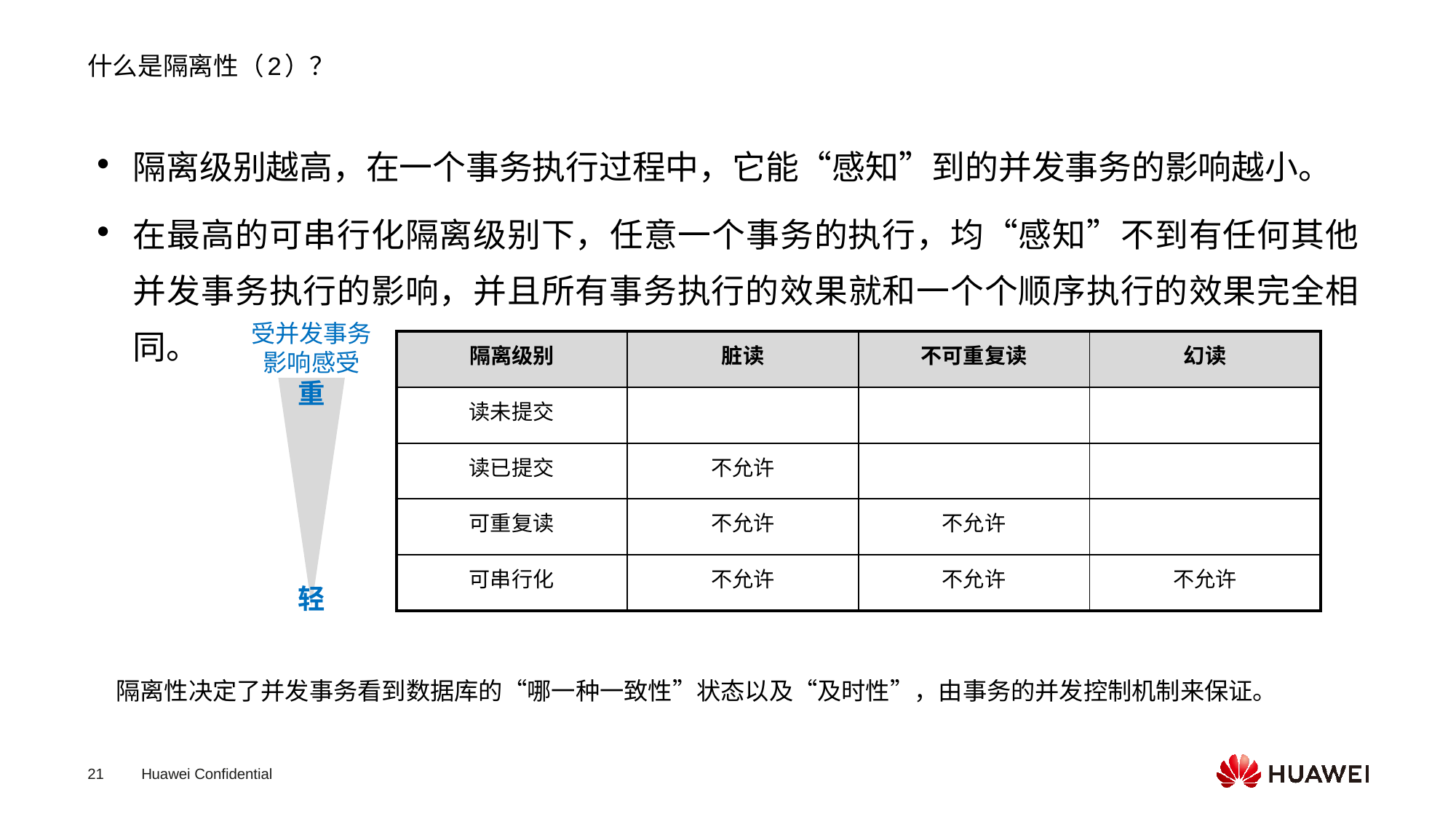

# 什么是隔离性（2）？
隔离级别越高，在一个事务执行过程中，它能“感知”到的并发事务的影响越小。
在最高的可串行化隔离级别下，任意一个事务的执行，均“感知”不到有任何其他并发事务执行的影响，并且所有事务执行的效果就和一个个顺序执行的效果完全相同。
受并发事务
影响感受
重
| 隔离级别 | 脏读 | 不可重复读 | 幻读 |
| --- | --- | --- | --- |
| 读未提交 |  |  |  |
| 读已提交 | 不允许 |  |  |
| 可重复读 | 不允许 | 不允许 |  |
| 可串行化 | 不允许 | 不允许 | 不允许 |

轻
隔离性决定了并发事务看到数据库的“哪一种一致性”状态以及“及时性”，由事务的并发控制机制来保证。